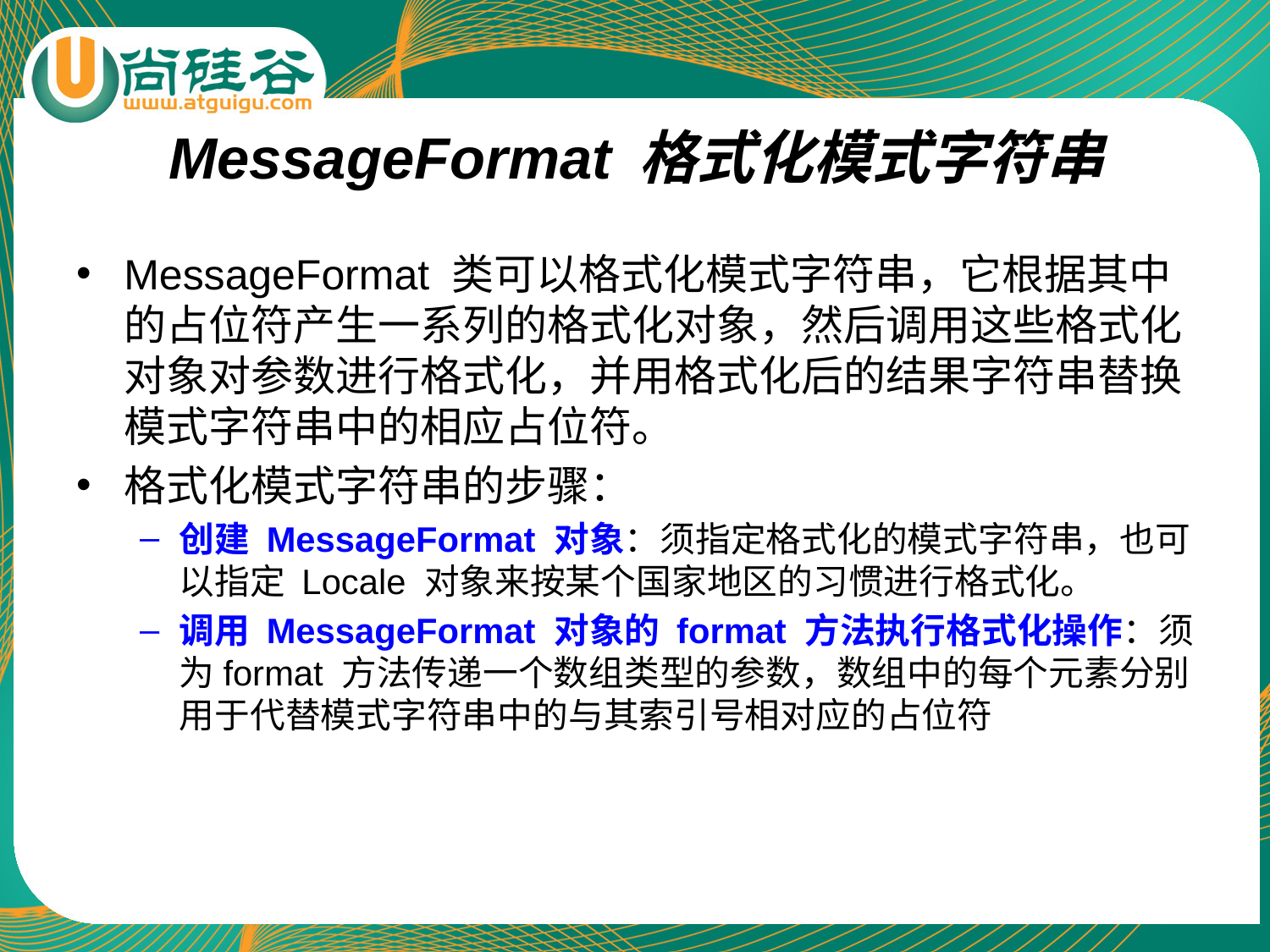

# MessageFormat 格式化模式字符串
MessageFormat 类可以格式化模式字符串，它根据其中的占位符产生一系列的格式化对象，然后调用这些格式化对象对参数进行格式化，并用格式化后的结果字符串替换模式字符串中的相应占位符。
格式化模式字符串的步骤：
创建 MessageFormat 对象：须指定格式化的模式字符串，也可以指定 Locale 对象来按某个国家地区的习惯进行格式化。
调用 MessageFormat 对象的 format 方法执行格式化操作：须为format 方法传递一个数组类型的参数，数组中的每个元素分别用于代替模式字符串中的与其索引号相对应的占位符